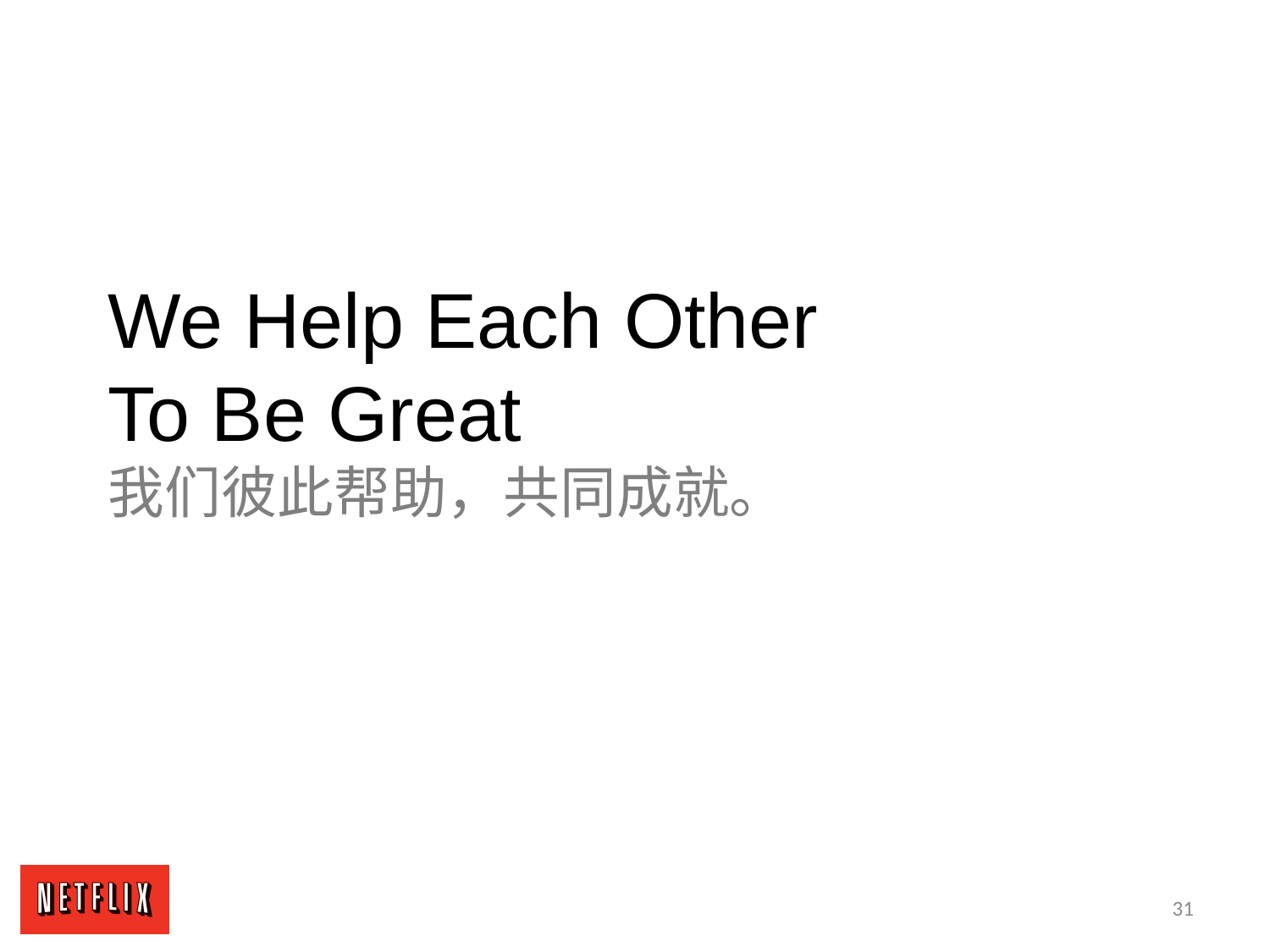

We Help Each Other
To Be Great
我们彼此帮助，共同成就。
31